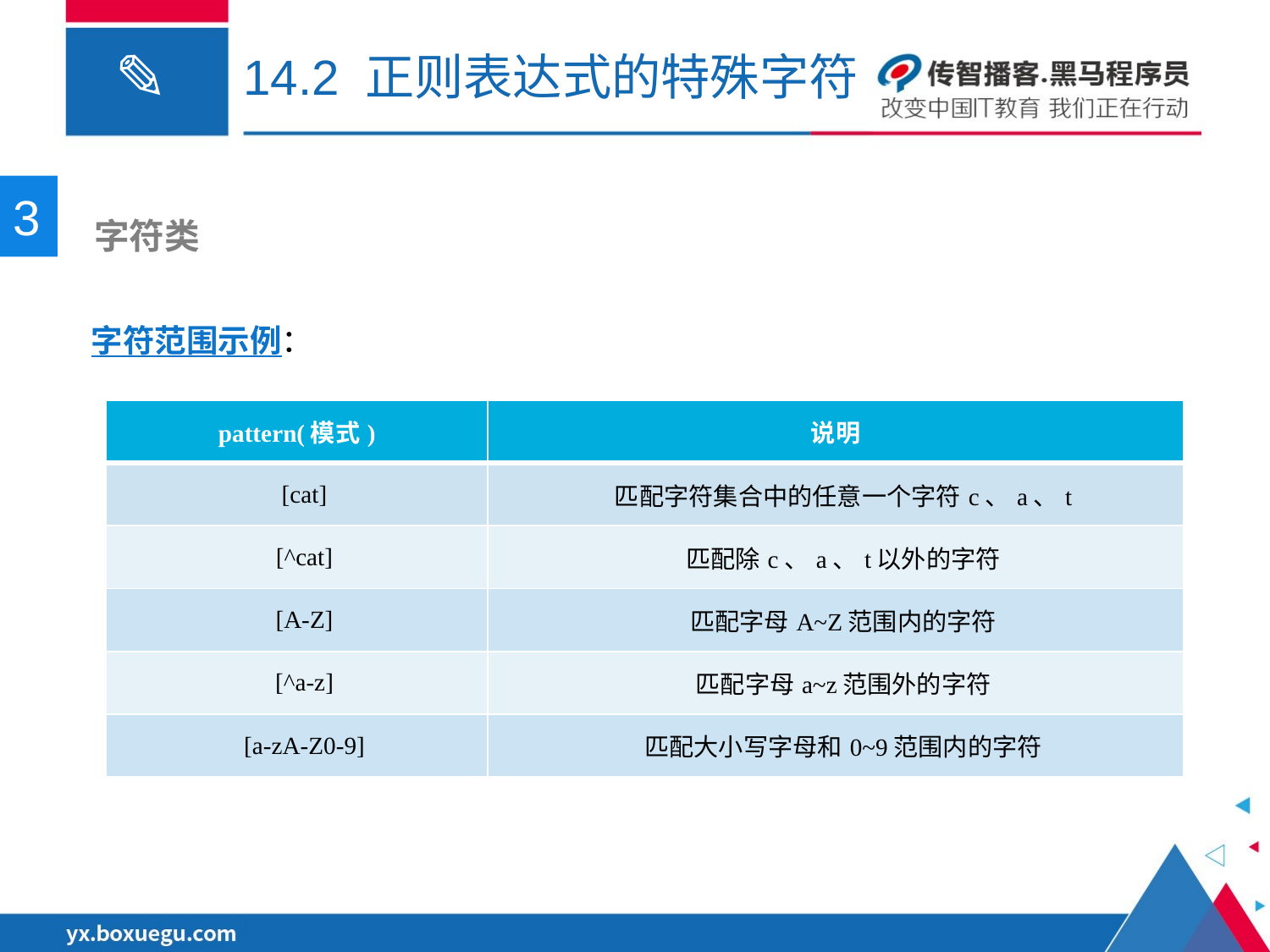

# 14.2 正则表达式的特殊字符

3
  字符类
字符范围示例：
| pattern(模式) | 说明 |
| --- | --- |
| [cat] | 匹配字符集合中的任意一个字符c、a、t |
| [^cat] | 匹配除c、a、t以外的字符 |
| [A-Z] | 匹配字母A~Z范围内的字符 |
| [^a-z] | 匹配字母a~z范围外的字符 |
| [a-zA-Z0-9] | 匹配大小写字母和0~9范围内的字符 |